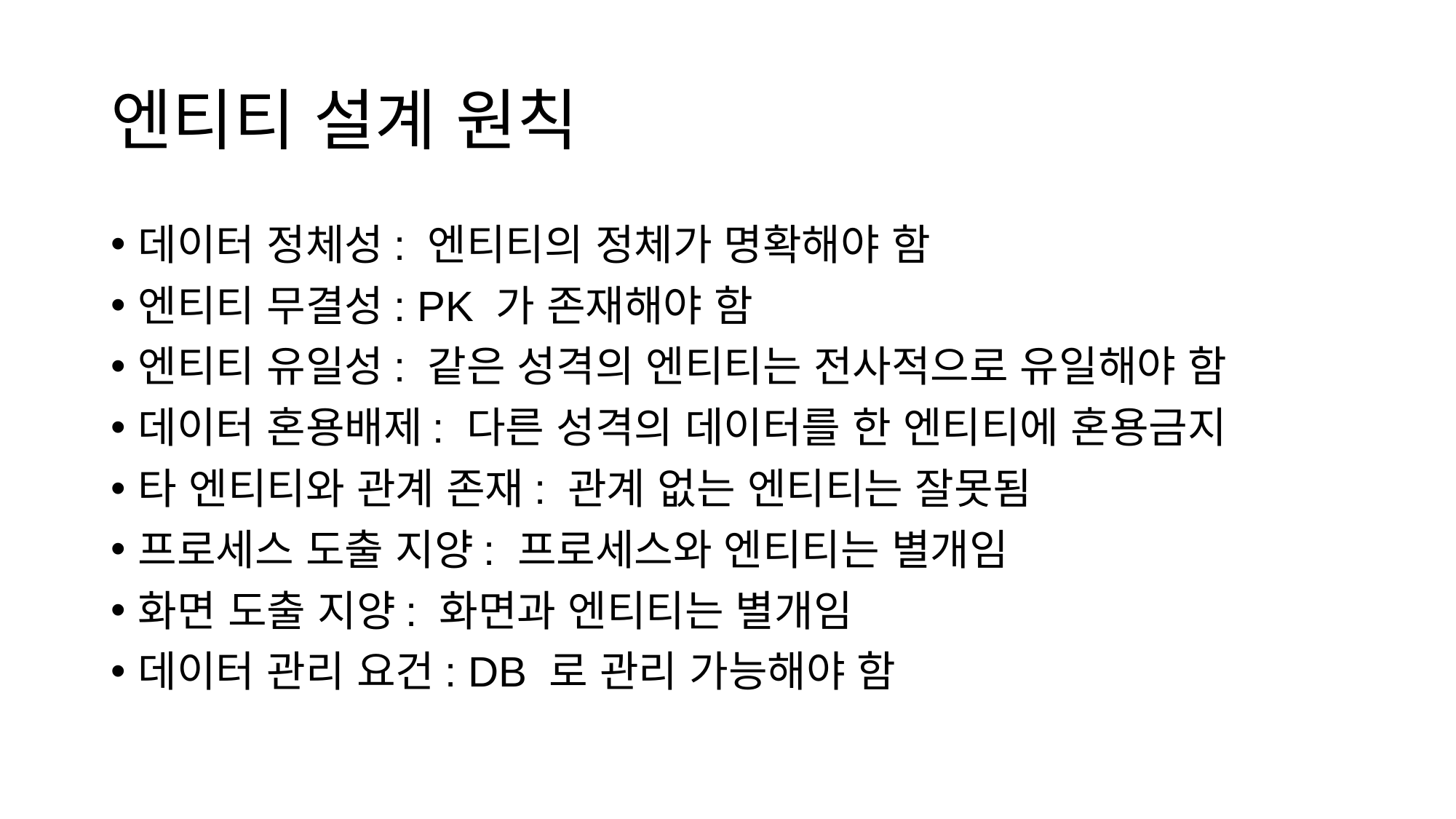

# 엔티티 설계 원칙
데이터 정체성: 엔티티의 정체가 명확해야 함
엔티티 무결성: PK 가 존재해야 함
엔티티 유일성: 같은 성격의 엔티티는 전사적으로 유일해야 함
데이터 혼용배제: 다른 성격의 데이터를 한 엔티티에 혼용금지
타 엔티티와 관계 존재: 관계 없는 엔티티는 잘못됨
프로세스 도출 지양: 프로세스와 엔티티는 별개임
화면 도출 지양: 화면과 엔티티는 별개임
데이터 관리 요건: DB 로 관리 가능해야 함